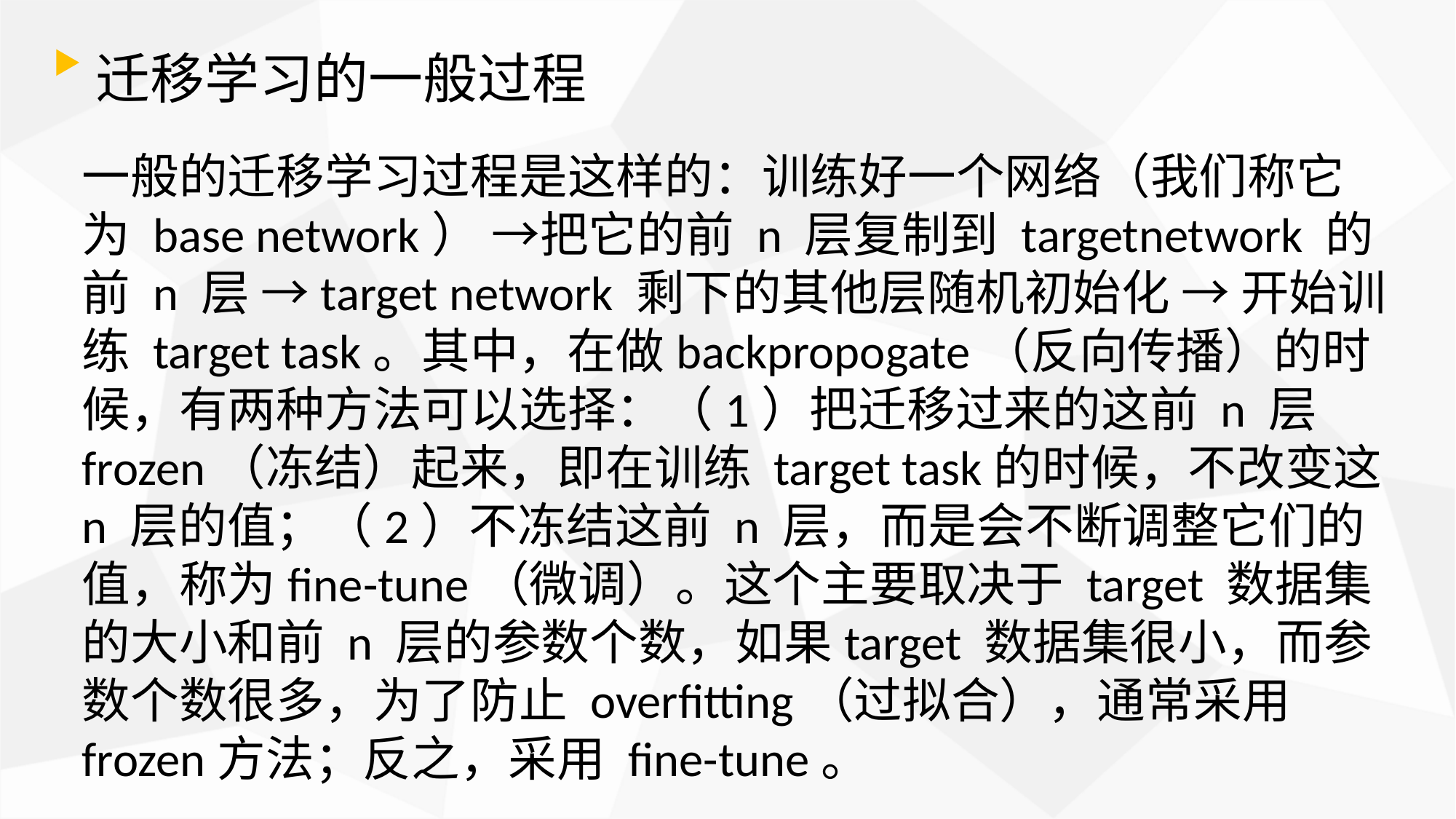

迁移学习的一般过程

一般的迁移学习过程是这样的：训练好一个网络（我们称它为 base network） →把它的前 n 层复制到 targetnetwork 的前 n 层 →target network 剩下的其他层随机初始化 → 开始训练 target task。其中，在做backpropogate（反向传播）的时候，有两种方法可以选择：（1）把迁移过来的这前 n 层 frozen（冻结）起来，即在训练 target task的时候，不改变这 n 层的值；（2）不冻结这前 n 层，而是会不断调整它们的值，称为fine-tune（微调）。这个主要取决于 target 数据集的大小和前 n 层的参数个数，如果target 数据集很小，而参数个数很多，为了防止 overfitting（过拟合），通常采用 frozen方法；反之，采用 fine-tune。